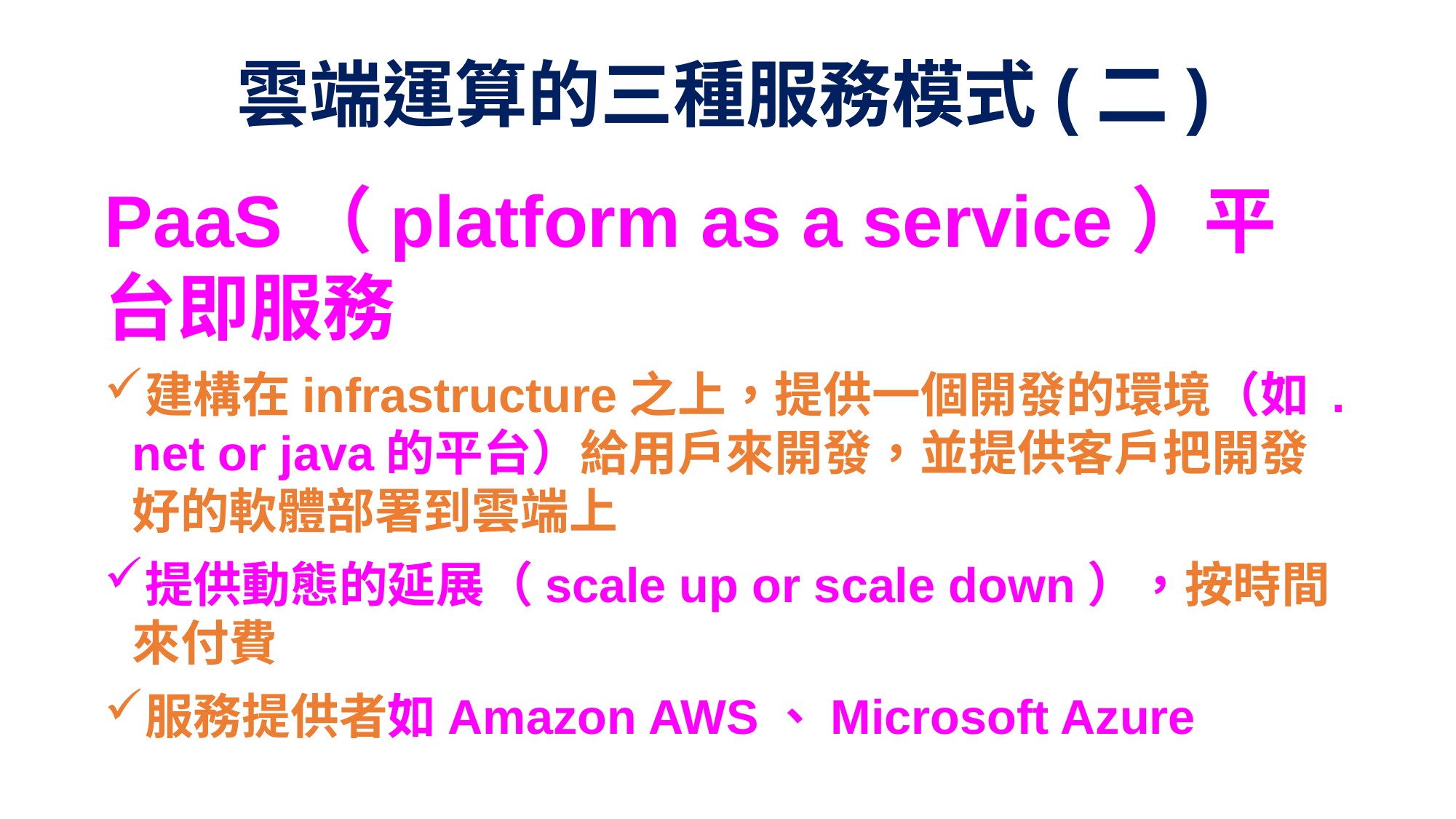

# 雲端運算的三種服務模式(二)
PaaS（platform as a service）平台即服務
建構在infrastructure之上，提供一個開發的環境（如 .net or java的平台）給用戶來開發，並提供客戶把開發好的軟體部署到雲端上
提供動態的延展（scale up or scale down），按時間來付費
服務提供者如Amazon AWS、Microsoft Azure